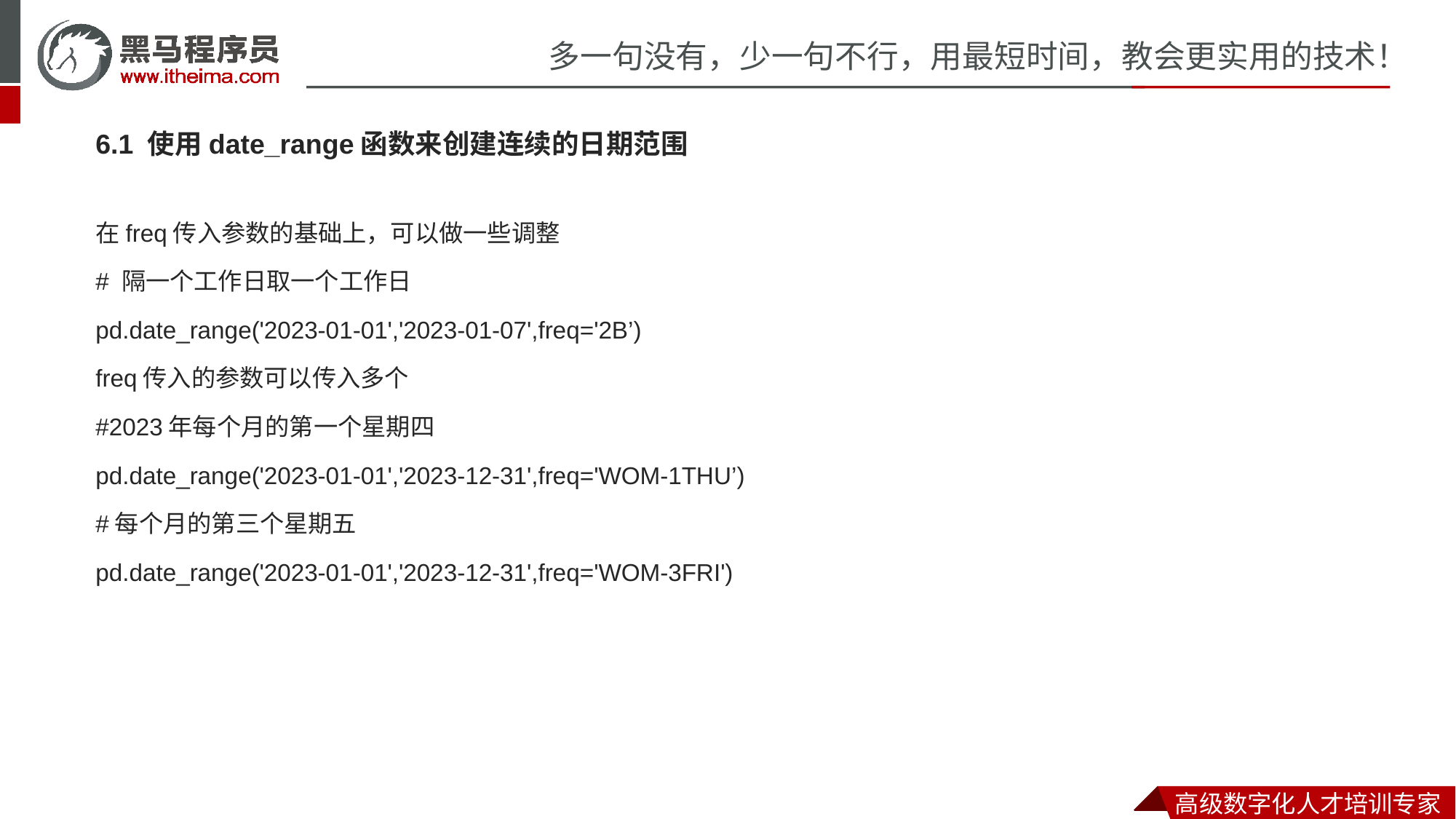

6.1 使用date_range函数来创建连续的日期范围
在freq传入参数的基础上，可以做一些调整
# 隔一个工作日取一个工作日
pd.date_range('2023-01-01','2023-01-07',freq='2B’)
freq传入的参数可以传入多个
#2023年每个月的第一个星期四
pd.date_range('2023-01-01','2023-12-31',freq='WOM-1THU’)
#每个月的第三个星期五
pd.date_range('2023-01-01','2023-12-31',freq='WOM-3FRI')